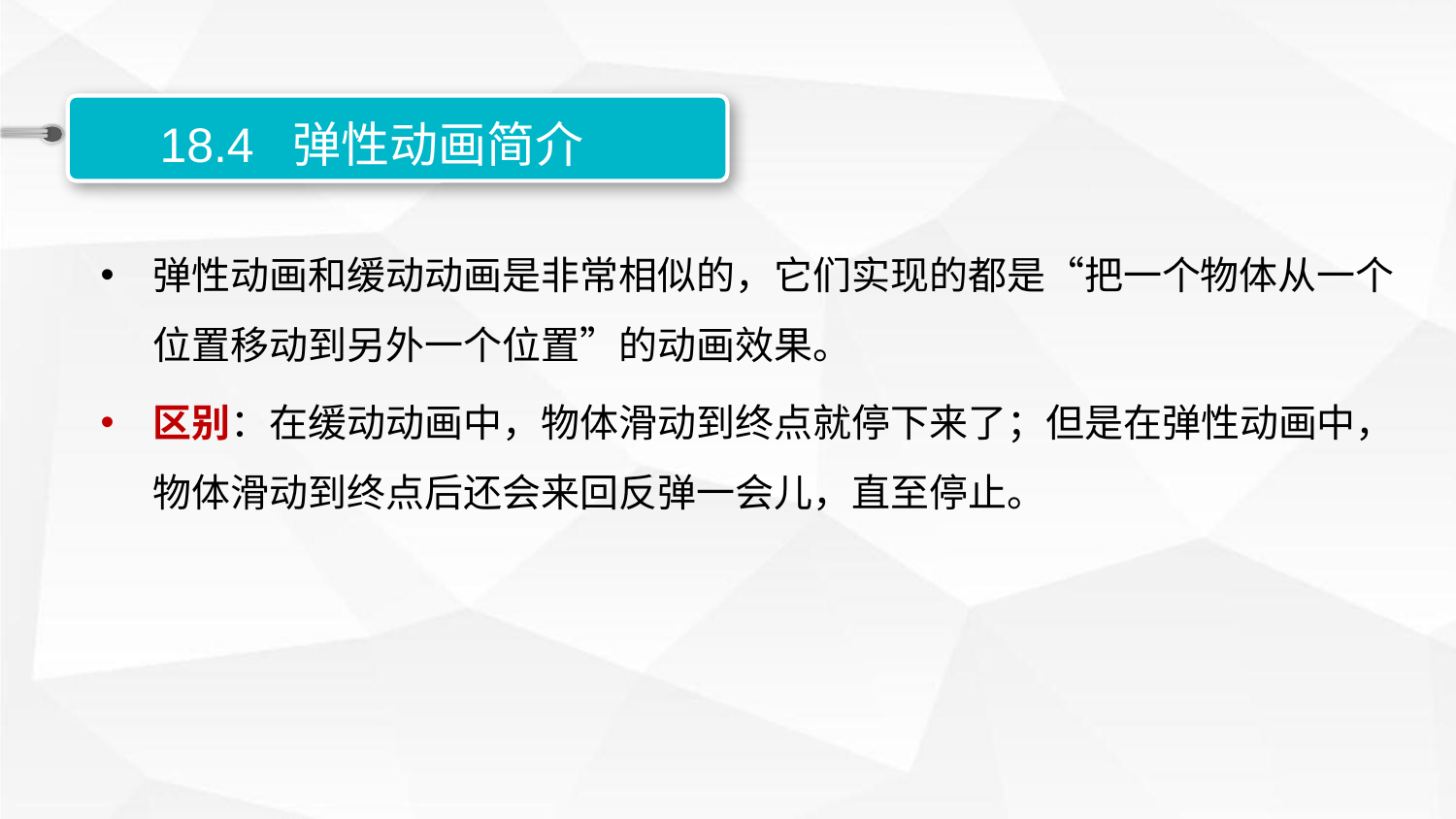

18.4  弹性动画简介

弹性动画和缓动动画是非常相似的，它们实现的都是“把一个物体从一个位置移动到另外一个位置”的动画效果。
区别：在缓动动画中，物体滑动到终点就停下来了；但是在弹性动画中，物体滑动到终点后还会来回反弹一会儿，直至停止。